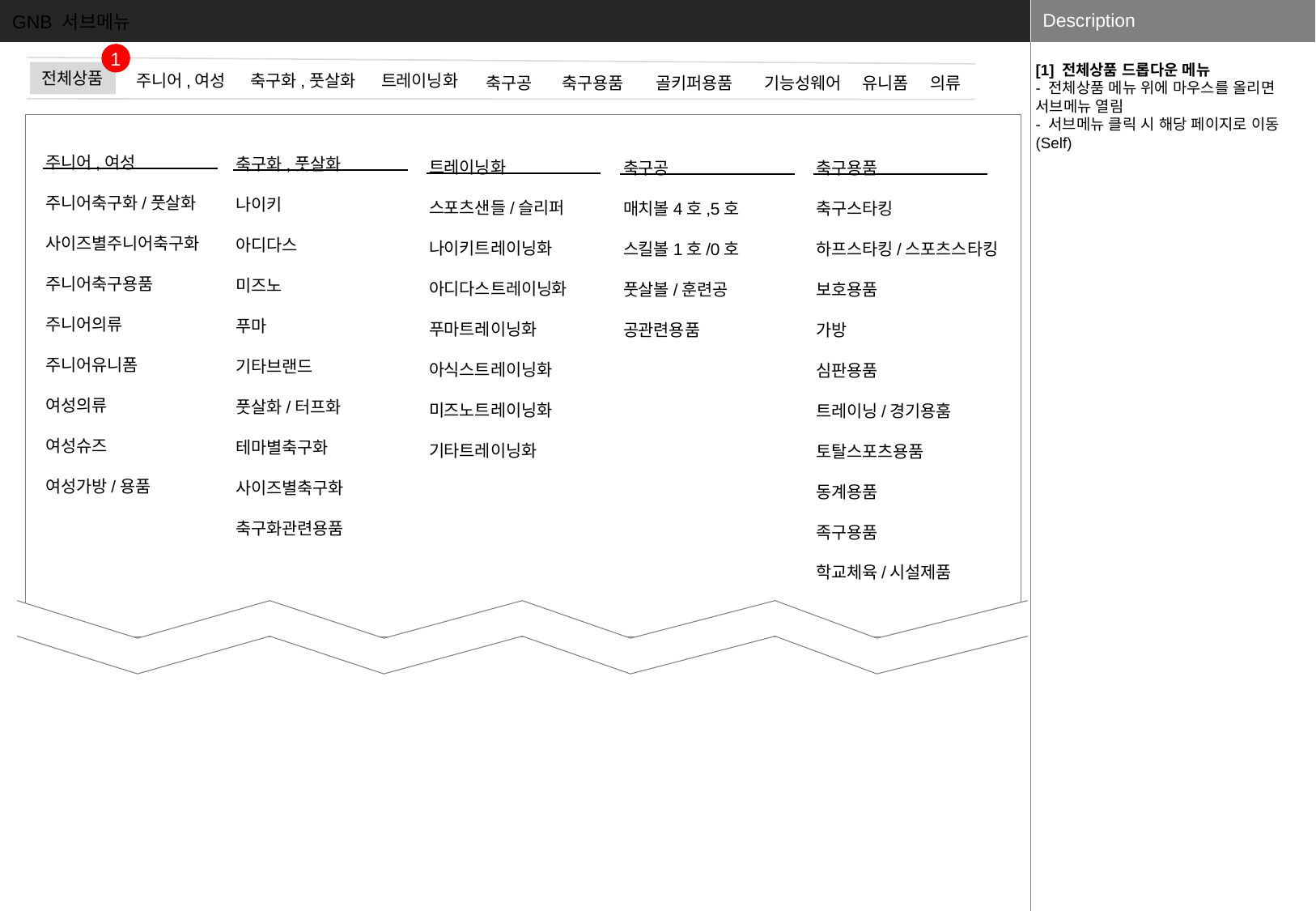

GNB 서브메뉴

[1] 전체상품 드롭다운 메뉴
- 전체상품 메뉴 위에 마우스를 올리면 서브메뉴 열림
- 서브메뉴 클릭 시 해당 페이지로 이동(Self)
1
전체상품
축구화,풋살화
주니어,여성
트레이닝화
축구공
기능성웨어
골키퍼용품
유니폼
의류
축구용품

주니어,여성
주니어축구화/풋살화
사이즈별주니어축구화
주니어축구용품
주니어의류
주니어유니폼
여성의류
여성슈즈
여성가방/용품
축구화,풋살화
나이키
아디다스
미즈노
푸마
기타브랜드
풋살화/터프화
테마별축구화
사이즈별축구화
축구화관련용품
트레이닝화
스포츠샌들/슬리퍼
나이키트레이닝화
아디다스트레이닝화
푸마트레이닝화
아식스트레이닝화
미즈노트레이닝화
기타트레이닝화
축구공
매치볼4호,5호
스킬볼1호/0호
풋살볼/훈련공
공관련용품
축구용품
축구스타킹
하프스타킹/스포츠스타킹
보호용품
가방
심판용품
트레이닝/경기용훔
토탈스포츠용품
동계용품
족구용품
학교체육/시설제품